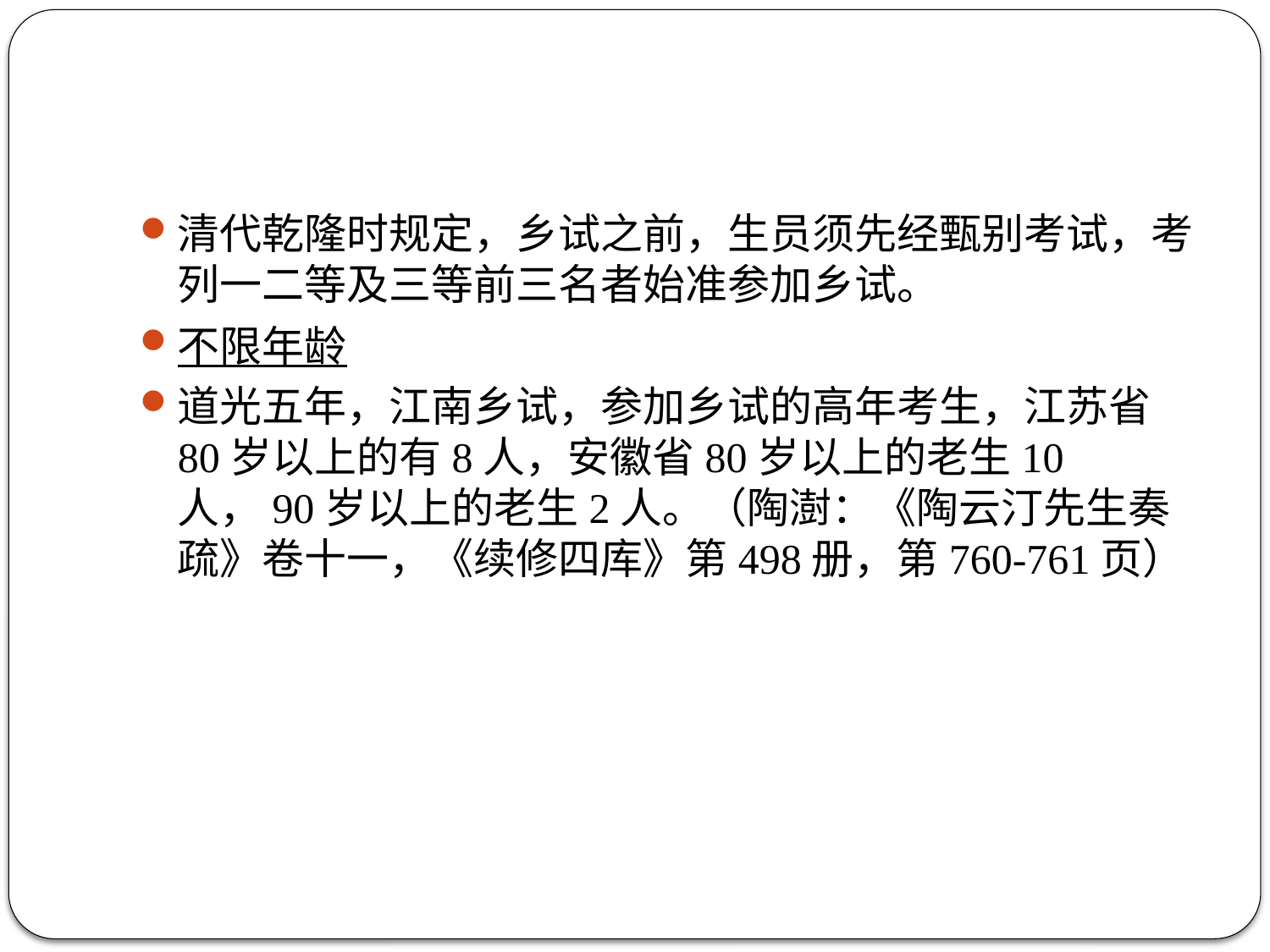

#
清代乾隆时规定，乡试之前，生员须先经甄别考试，考列一二等及三等前三名者始准参加乡试。
不限年龄
道光五年，江南乡试，参加乡试的高年考生，江苏省80岁以上的有8人，安徽省80岁以上的老生10人，90岁以上的老生2人。（陶澍：《陶云汀先生奏疏》卷十一，《续修四库》第498册，第760-761页）